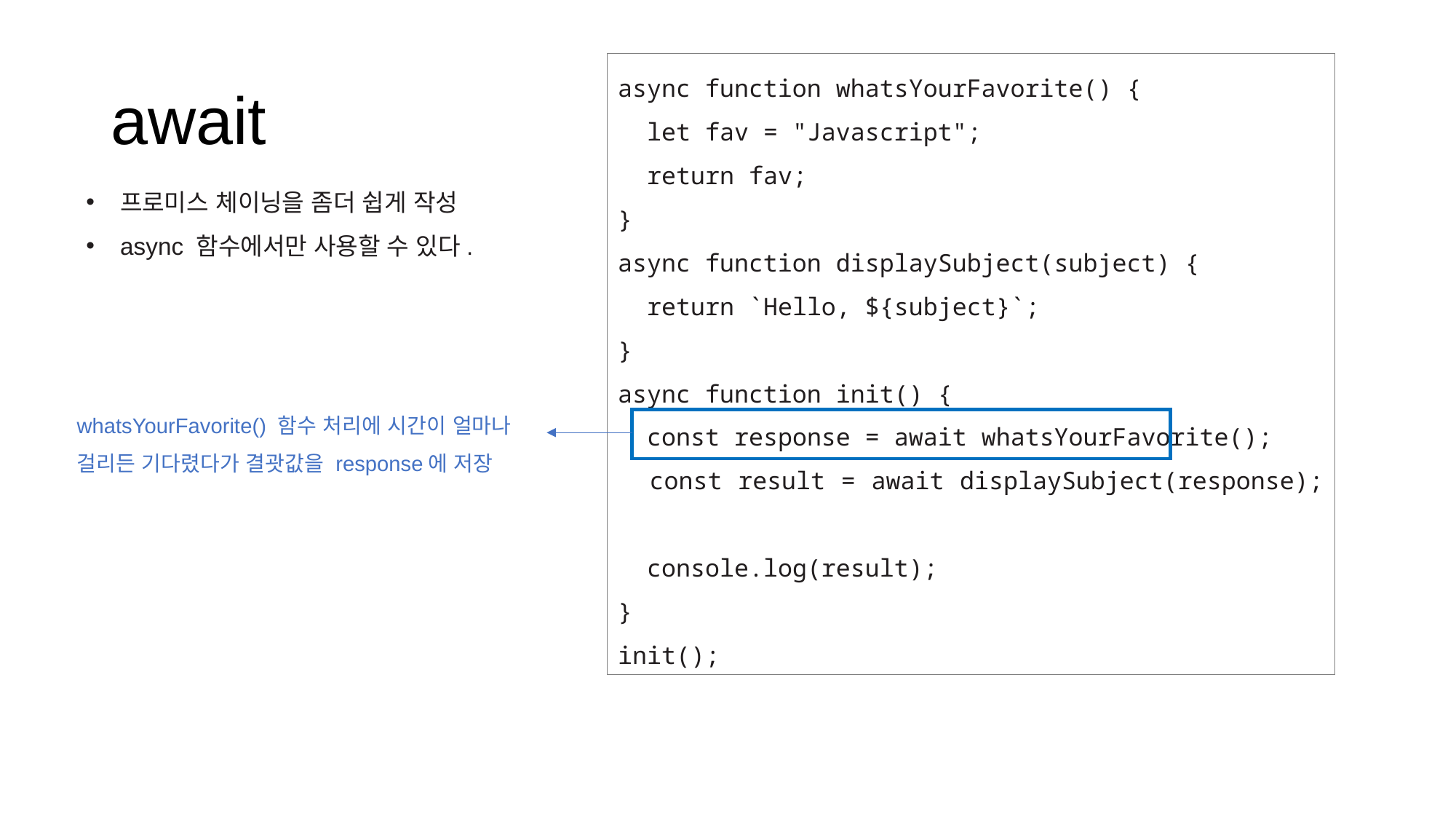

# await
async function whatsYourFavorite() {
  let fav = "Javascript";
  return fav;
}
async function displaySubject(subject) {
  return `Hello, ${subject}`;
}
async function init() {
  const response = await whatsYourFavorite(); 1
  const result = await displaySubject(response); 2
  console.log(result); 3
}
init();
프로미스 체이닝을 좀더 쉽게 작성
async 함수에서만 사용할 수 있다.
whatsYourFavorite() 함수 처리에 시간이 얼마나 걸리든 기다렸다가 결괏값을 response에 저장